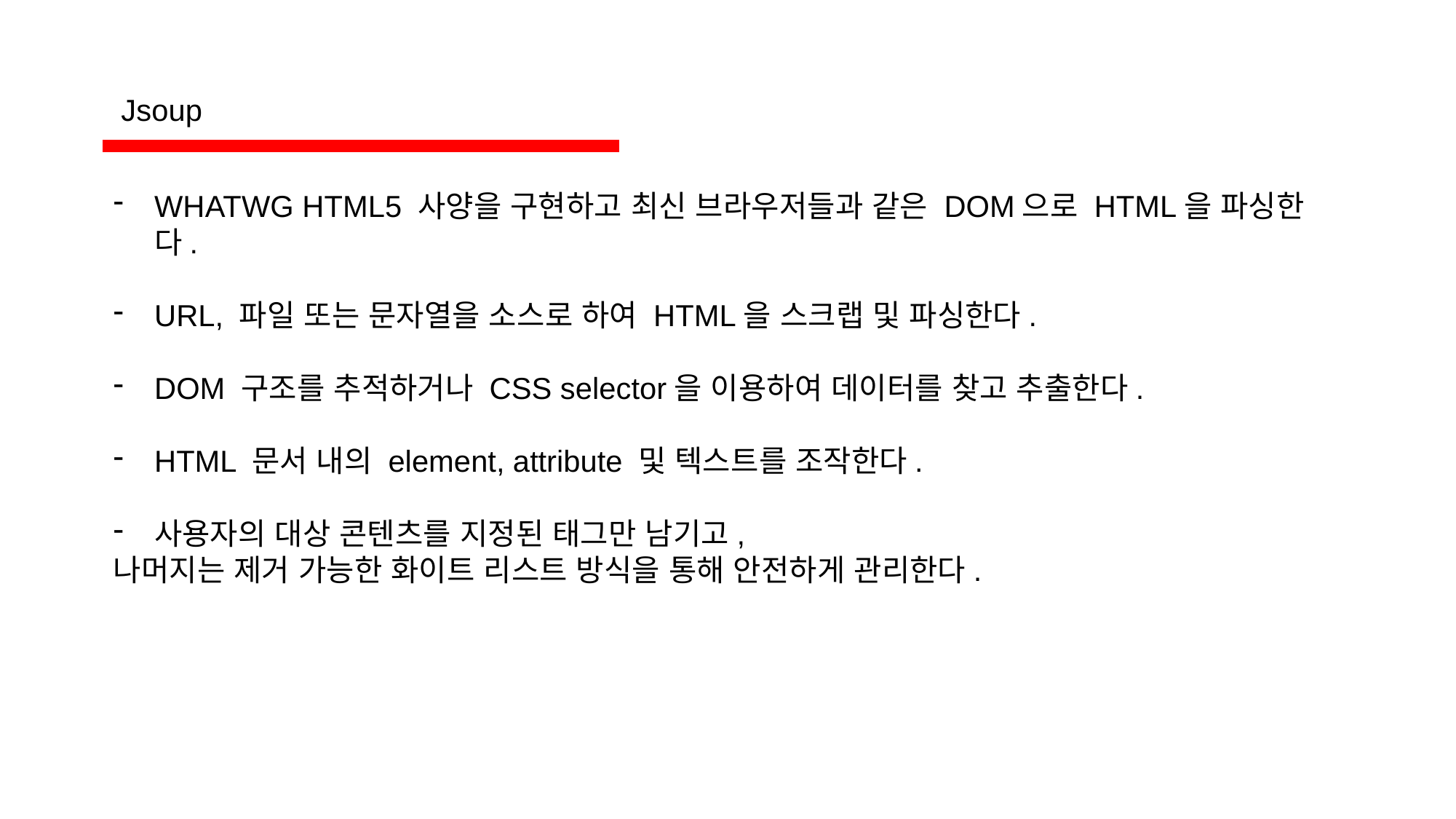

Jsoup
WHATWG HTML5 사양을 구현하고 최신 브라우저들과 같은 DOM으로 HTML을 파싱한다.

URL, 파일 또는 문자열을 소스로 하여 HTML을 스크랩 및 파싱한다.

DOM 구조를 추적하거나 CSS selector을 이용하여 데이터를 찾고 추출한다.

HTML 문서 내의 element, attribute 및 텍스트를 조작한다.

사용자의 대상 콘텐츠를 지정된 태그만 남기고,
나머지는 제거 가능한 화이트 리스트 방식을 통해 안전하게 관리한다.